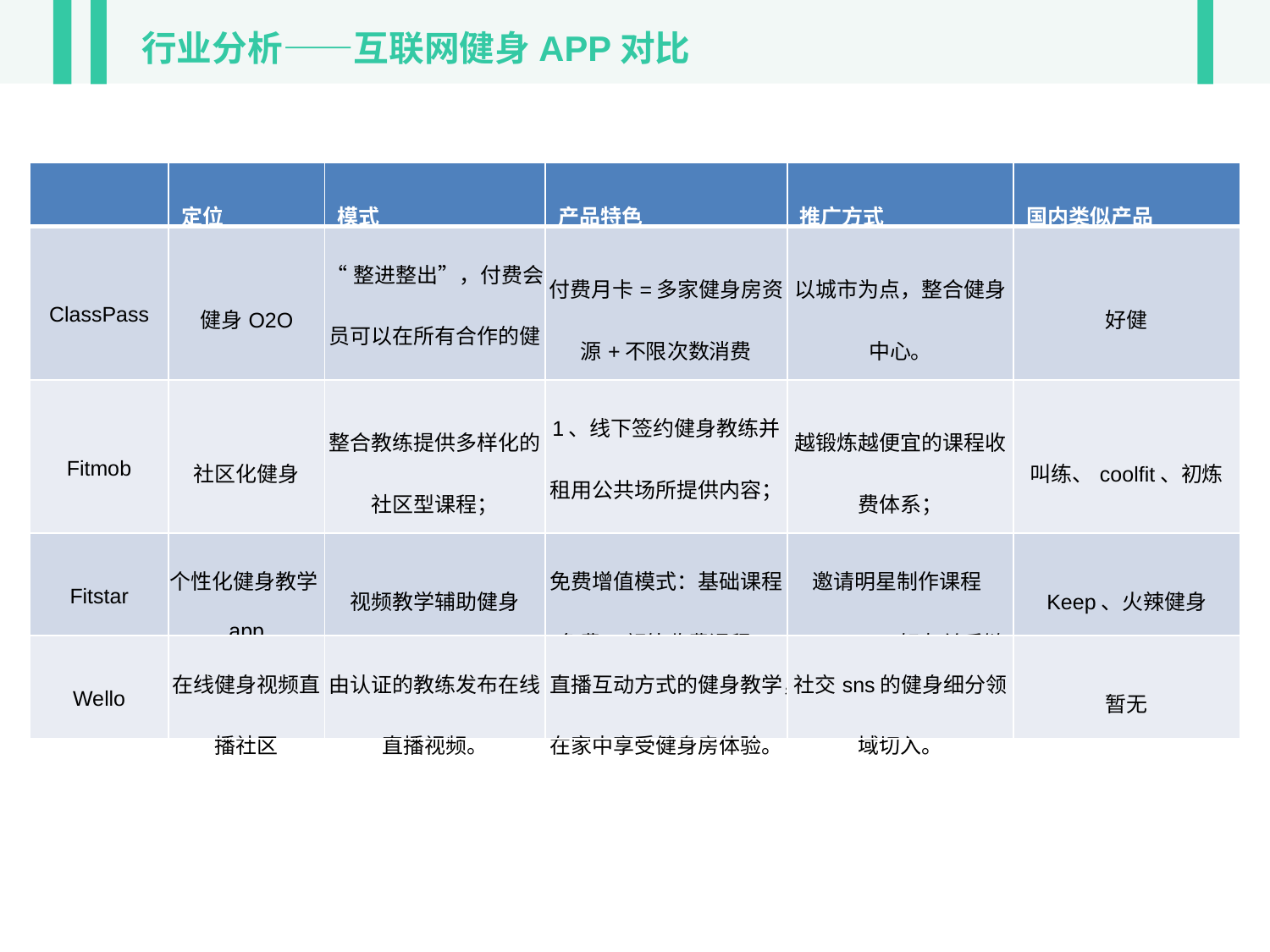

行业分析——互联网健身APP对比
|  | 定位 | 模式 | 产品特色 | 推广方式 | 国内类似产品 |
| --- | --- | --- | --- | --- | --- |
| ClassPass | 健身O2O | “整进整出”，付费会员可以在所有合作的健身中心上课。 | 付费月卡=多家健身房资源+不限次数消费 | 以城市为点，整合健身中心。 | 好健 |
| Fitmob | 社区化健身 | 整合教练提供多样化的社区型课程； | 1、线下签约健身教练并租用公共场所提供内容； 2、整进整出的月卡； | 越锻炼越便宜的课程收费体系； | 叫练、coolfit、初炼 |
| Fitstar | 个性化健身教学app | 视频教学辅助健身 | 免费增值模式：基础课程免费+额外收费课程； | 邀请明星制作课程+facebook好友关系链 | Keep、火辣健身 |
| Wello | 在线健身视频直播社区 | 由认证的教练发布在线直播视频。 | 直播互动方式的健身教学，在家中享受健身房体验。 | 社交sns的健身细分领域切入。 | 暂无 |